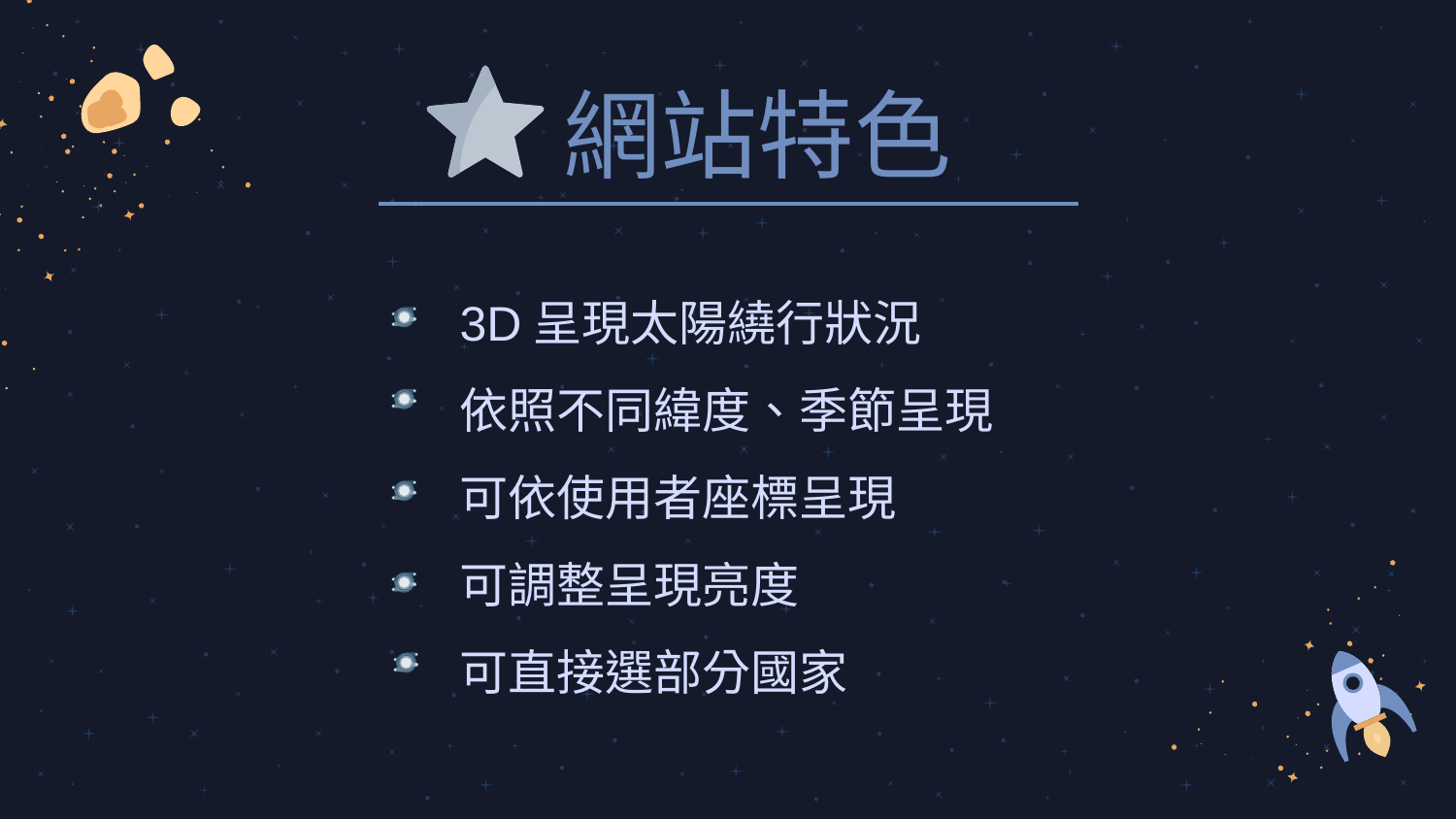

# 網站特色
3D呈現太陽繞行狀況
依照不同緯度、季節呈現
可依使用者座標呈現
可調整呈現亮度
可直接選部分國家